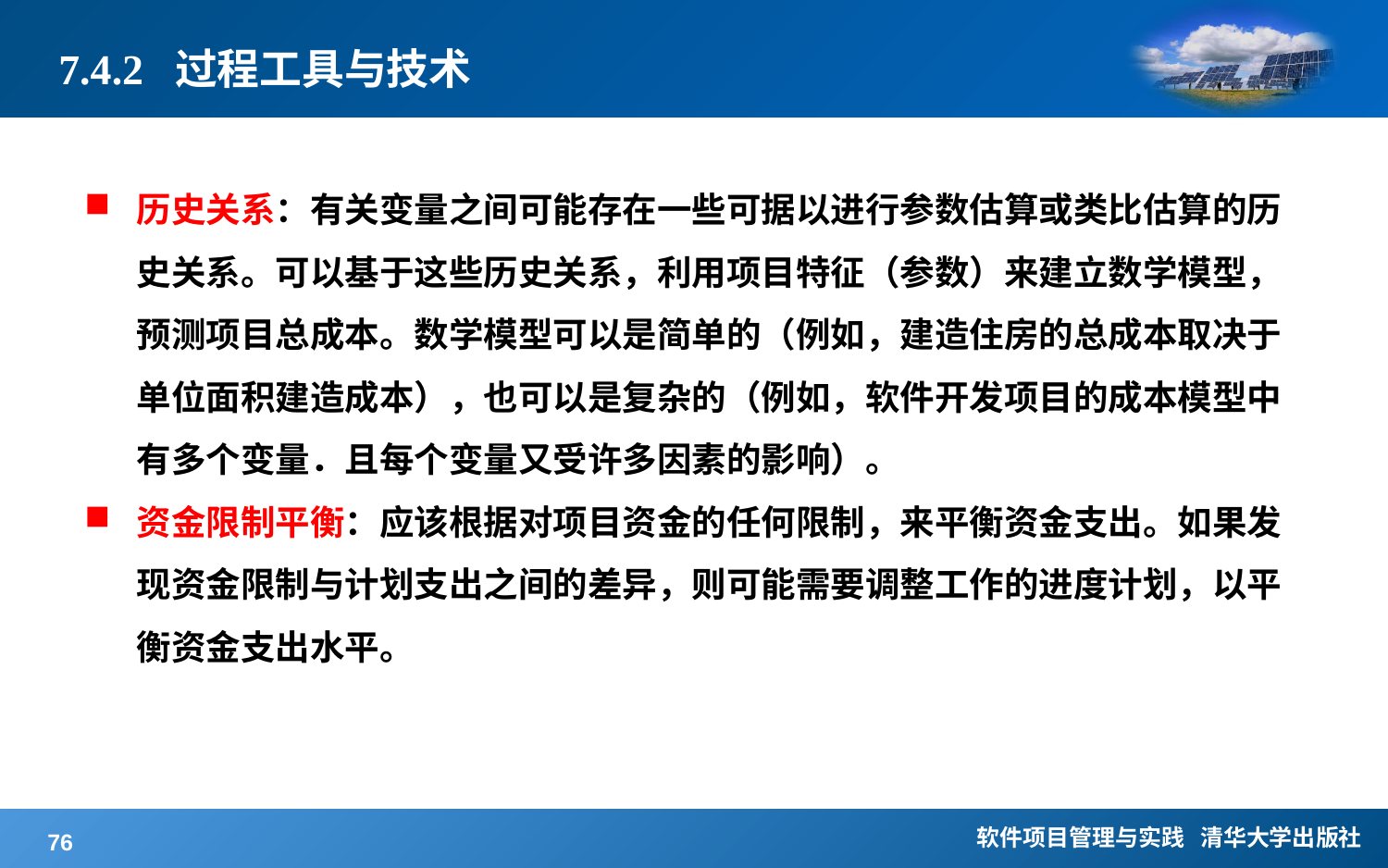

# 7.4.2  过程工具与技术
历史关系：有关变量之间可能存在一些可据以进行参数估算或类比估算的历史关系。可以基于这些历史关系，利用项目特征（参数）来建立数学模型，预测项目总成本。数学模型可以是简单的（例如，建造住房的总成本取决于单位面积建造成本），也可以是复杂的（例如，软件开发项目的成本模型中有多个变量．且每个变量又受许多因素的影响）。
资金限制平衡：应该根据对项目资金的任何限制，来平衡资金支出。如果发现资金限制与计划支出之间的差异，则可能需要调整工作的进度计划，以平衡资金支出水平。